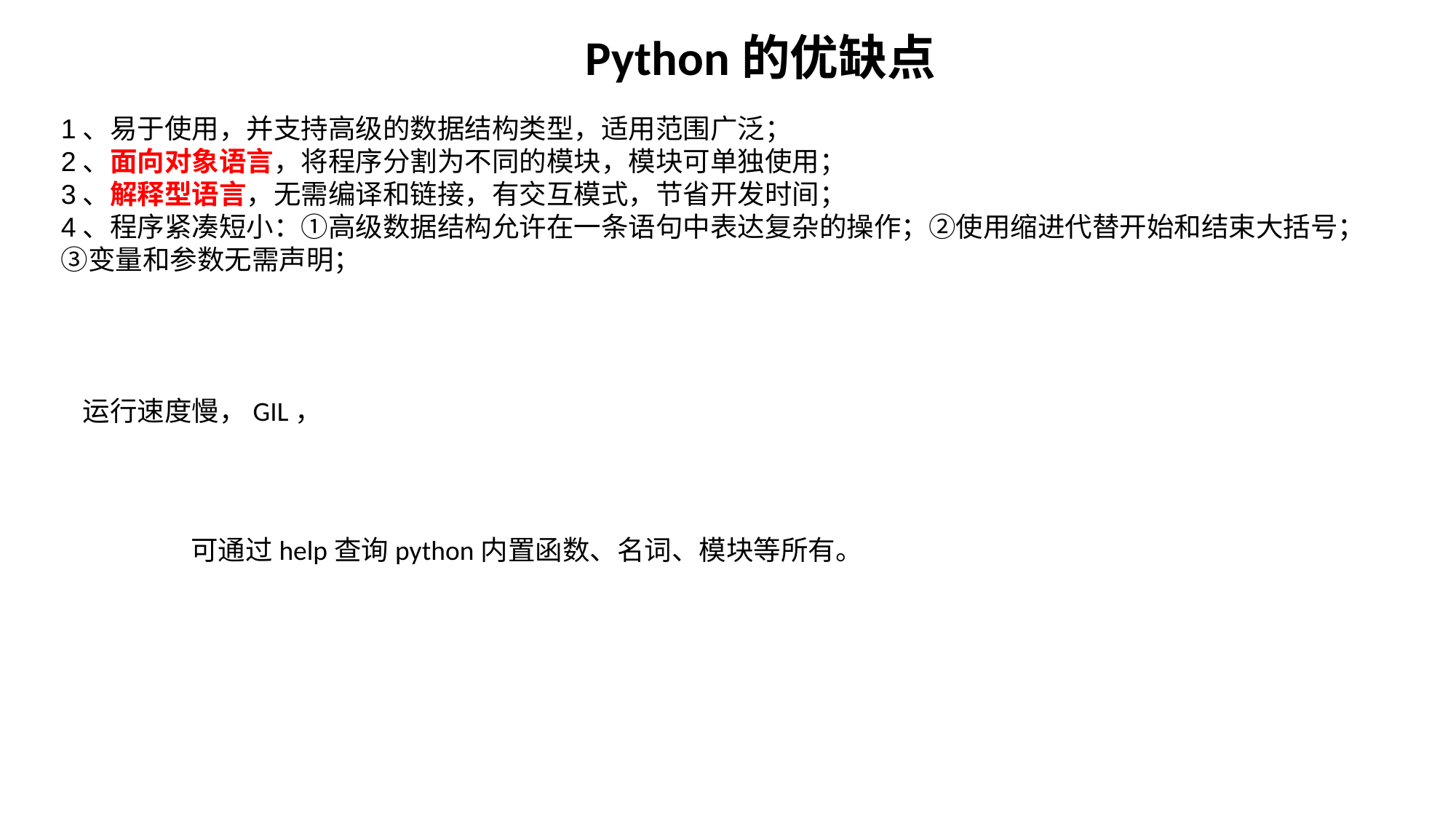

Python的优缺点
1、易于使用，并支持高级的数据结构类型，适用范围广泛；
2、面向对象语言，将程序分割为不同的模块，模块可单独使用；
3、解释型语言，无需编译和链接，有交互模式，节省开发时间；
4、程序紧凑短小：①高级数据结构允许在一条语句中表达复杂的操作；②使用缩进代替开始和结束大括号；③变量和参数无需声明；
运行速度慢，GIL，
可通过help查询python内置函数、名词、模块等所有。